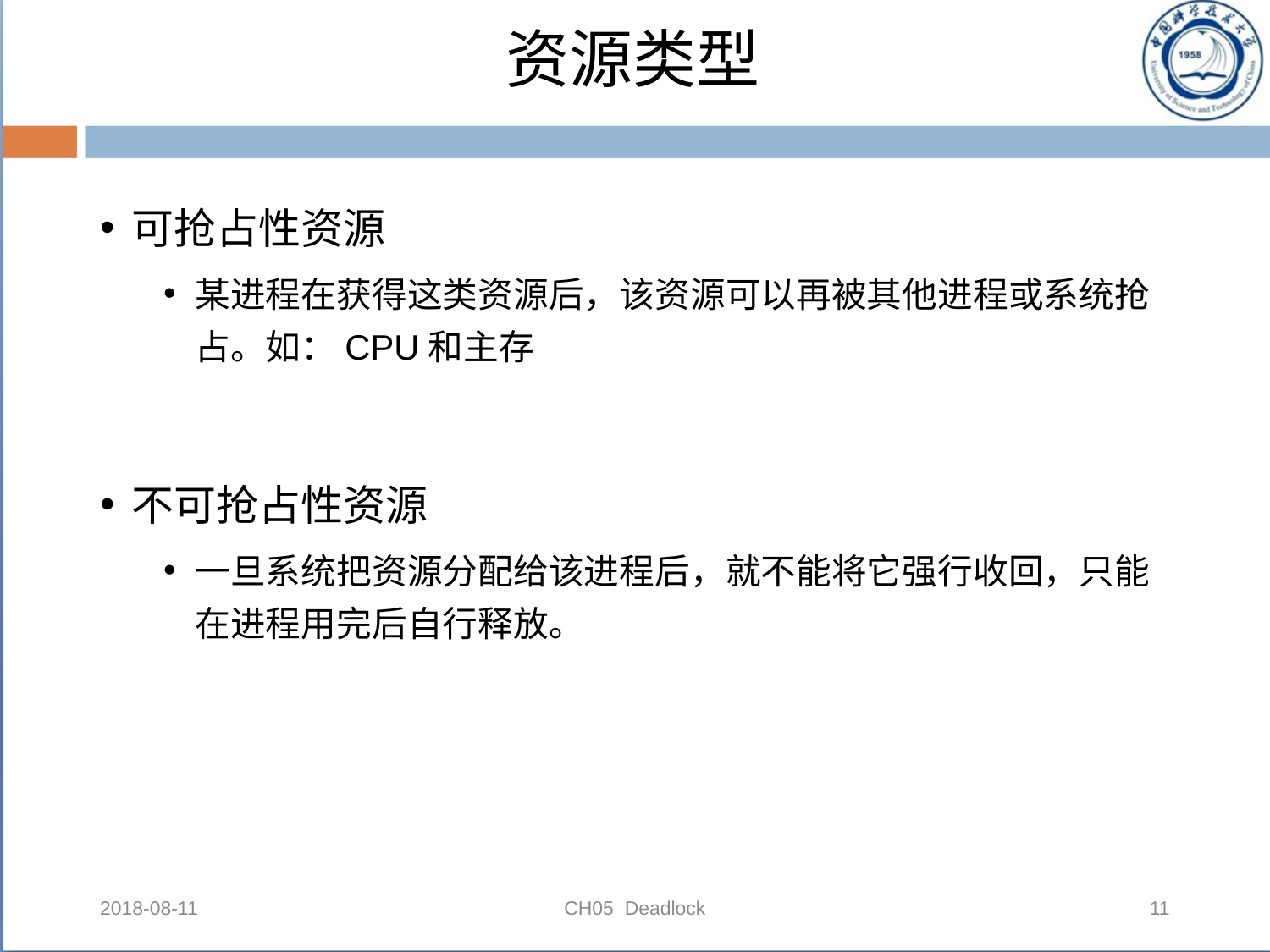

# 资源类型
可抢占性资源
某进程在获得这类资源后，该资源可以再被其他进程或系统抢占。如：CPU和主存

不可抢占性资源
一旦系统把资源分配给该进程后，就不能将它强行收回，只能在进程用完后自行释放。
2018-08-11
CH05  Deadlock
11